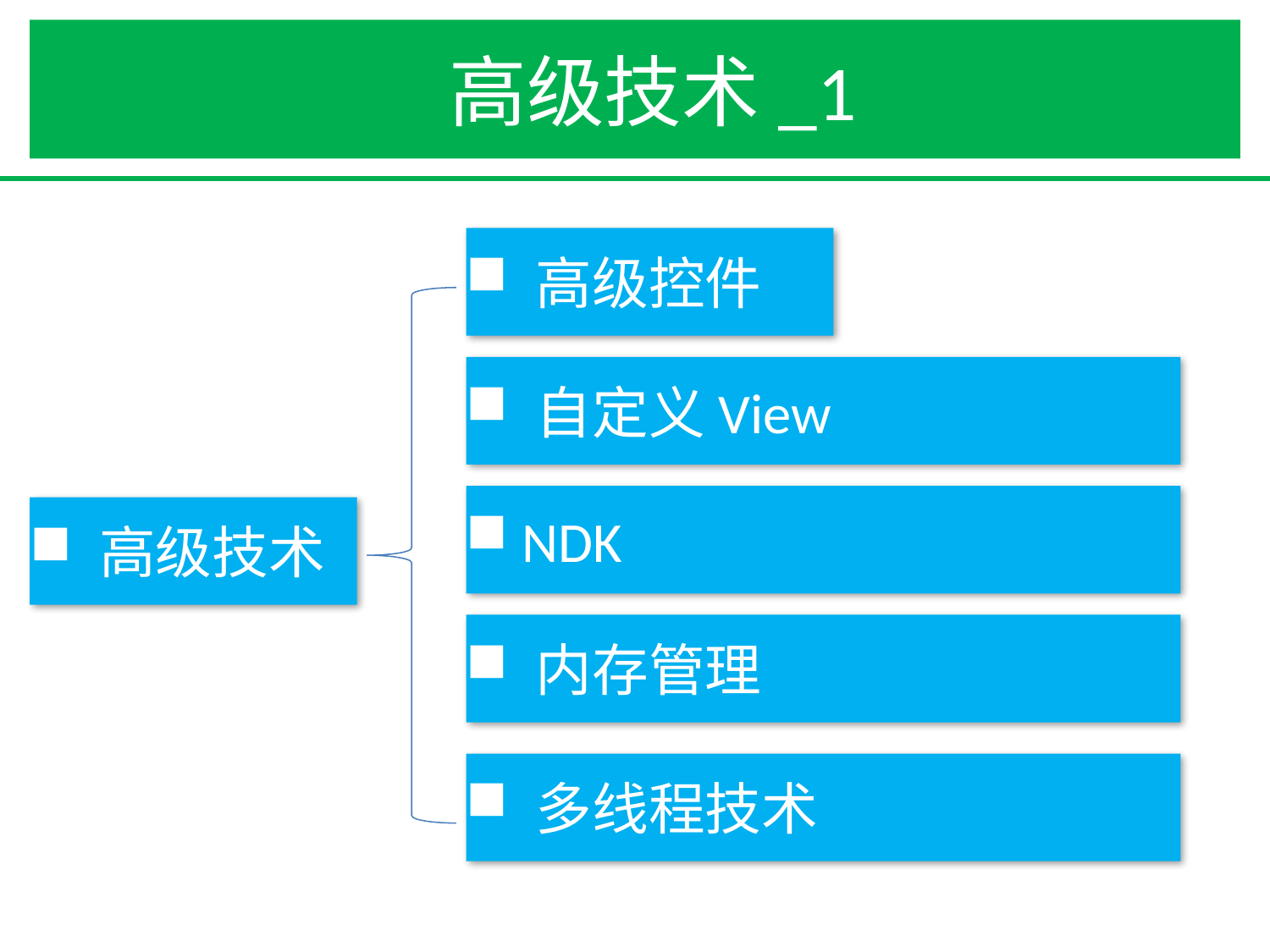

# 高级技术_1
 高级控件

 自定义View
 NDK
 高级技术
 内存管理
 多线程技术